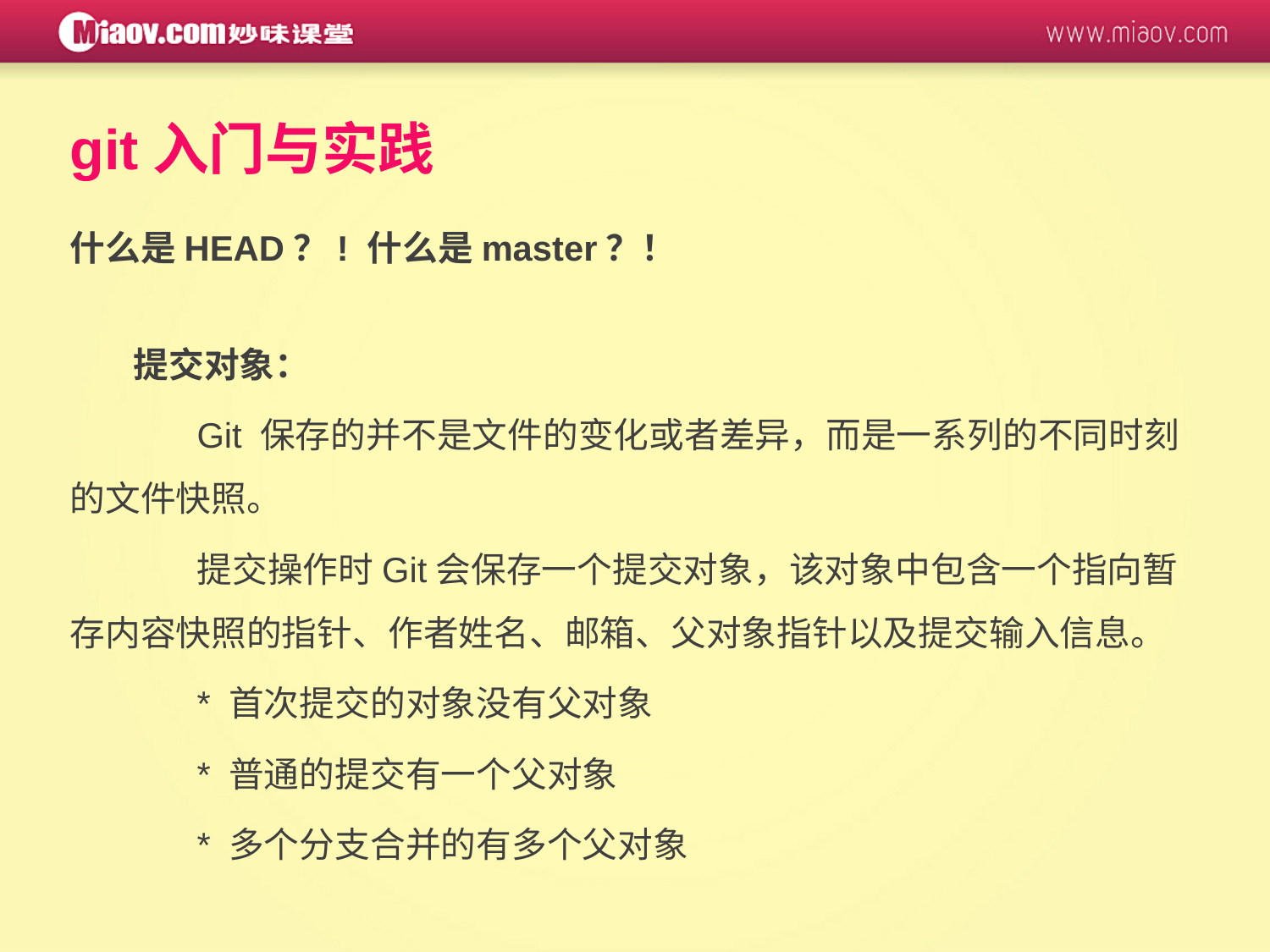

git入门与实践

什么是HEAD？! 什么是master？！

提交对象：
	Git 保存的并不是文件的变化或者差异，而是一系列的不同时刻的文件快照。
	提交操作时Git会保存一个提交对象，该对象中包含一个指向暂存内容快照的指针、作者姓名、邮箱、父对象指针以及提交输入信息。
	* 首次提交的对象没有父对象
	* 普通的提交有一个父对象
	* 多个分支合并的有多个父对象